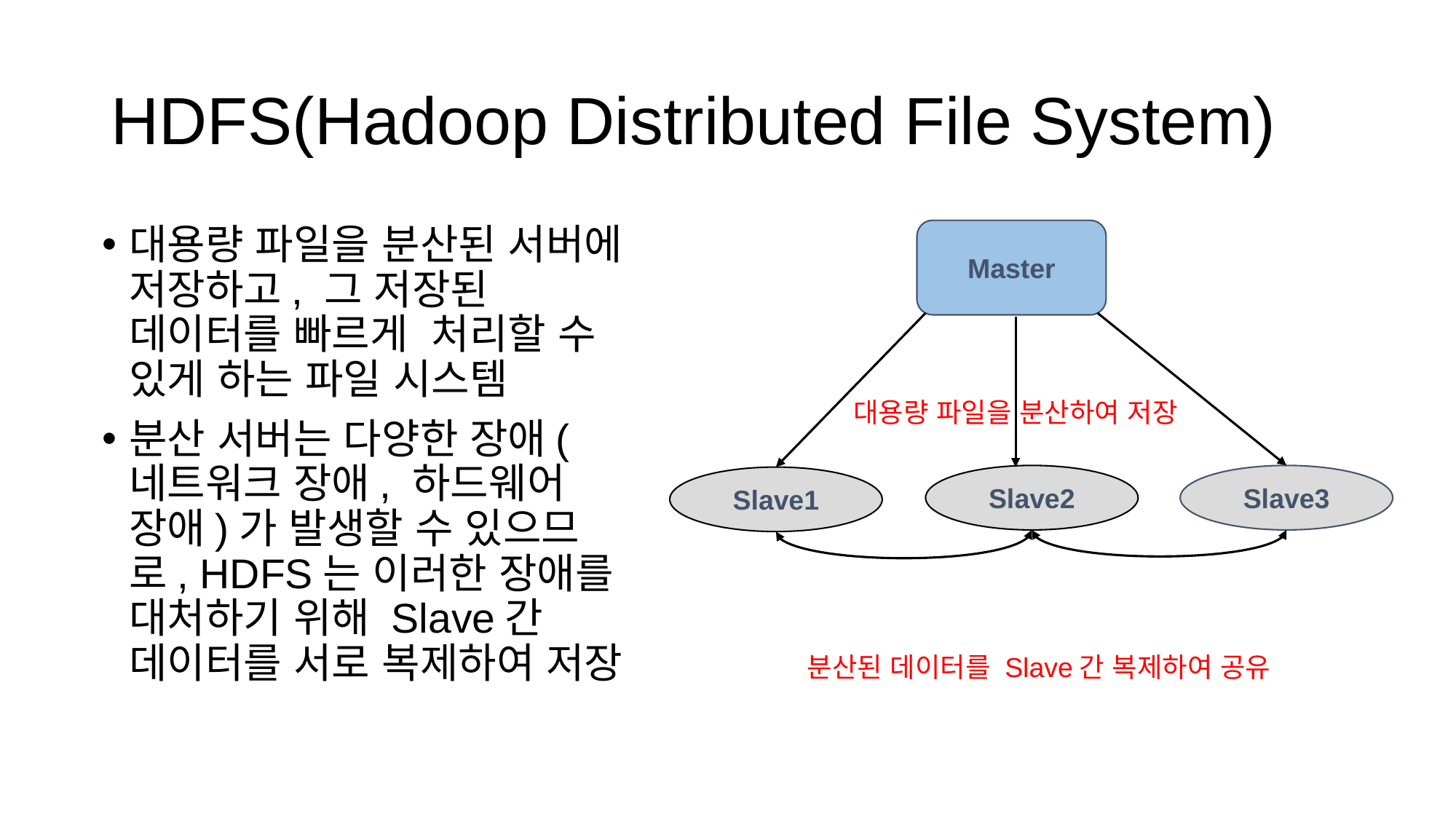

# HDFS(Hadoop Distributed File System)
대용량 파일을 분산된 서버에 저장하고, 그 저장된 데이터를 빠르게  처리할 수 있게 하는 파일 시스템
분산 서버는 다양한 장애(네트워크 장애, 하드웨어 장애)가 발생할 수 있으므로, HDFS는 이러한 장애를 대처하기 위해 Slave간 데이터를 서로 복제하여 저장
Master
대용량 파일을 분산하여 저장
Slave2
Slave3
Slave1
분산된 데이터를 Slave간 복제하여 공유